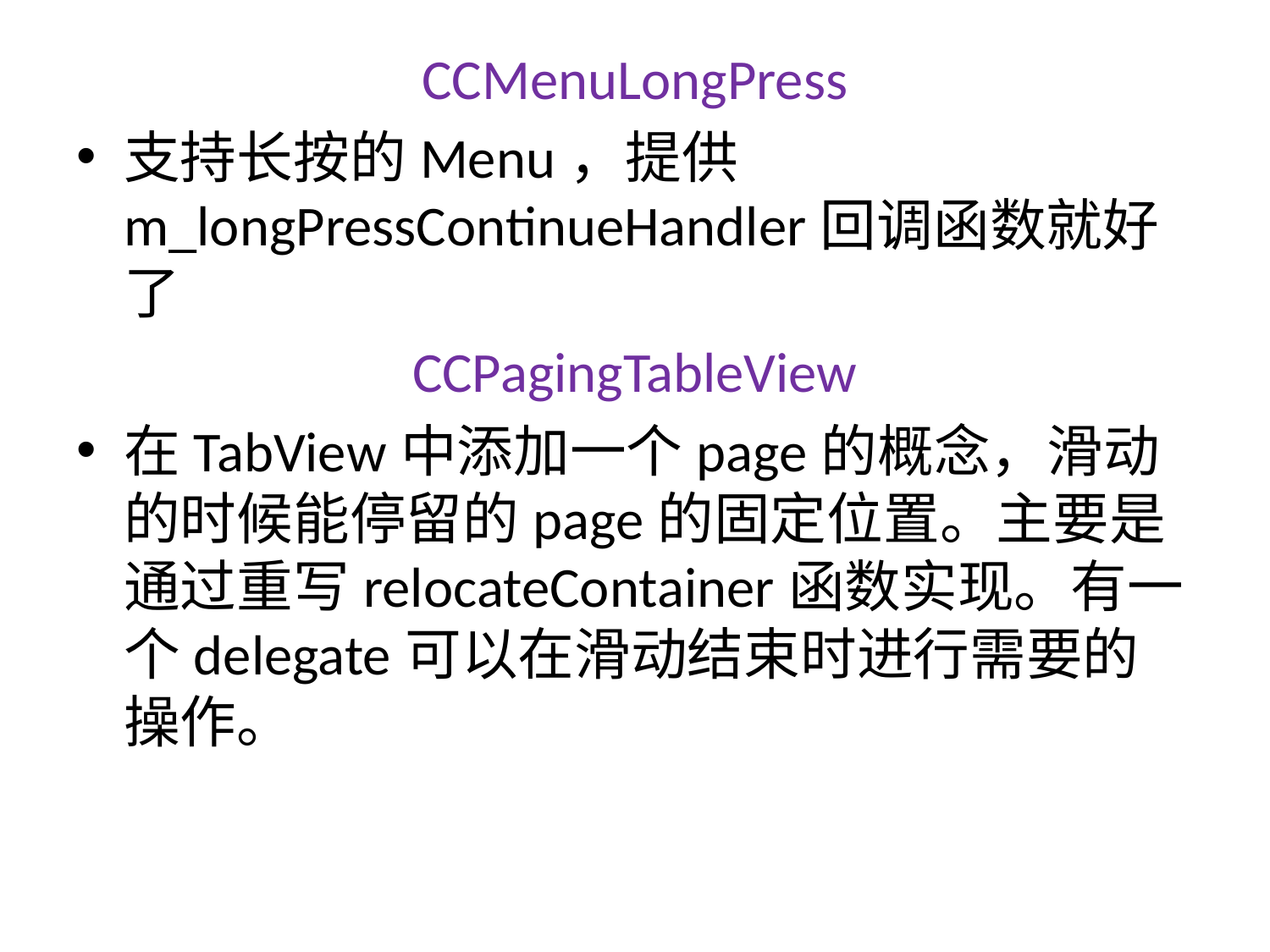

CCMenuLongPress
支持长按的Menu，提供m_longPressContinueHandler回调函数就好了
CCPagingTableView
在TabView中添加一个page的概念，滑动的时候能停留的page的固定位置。主要是通过重写relocateContainer函数实现。有一个delegate可以在滑动结束时进行需要的操作。